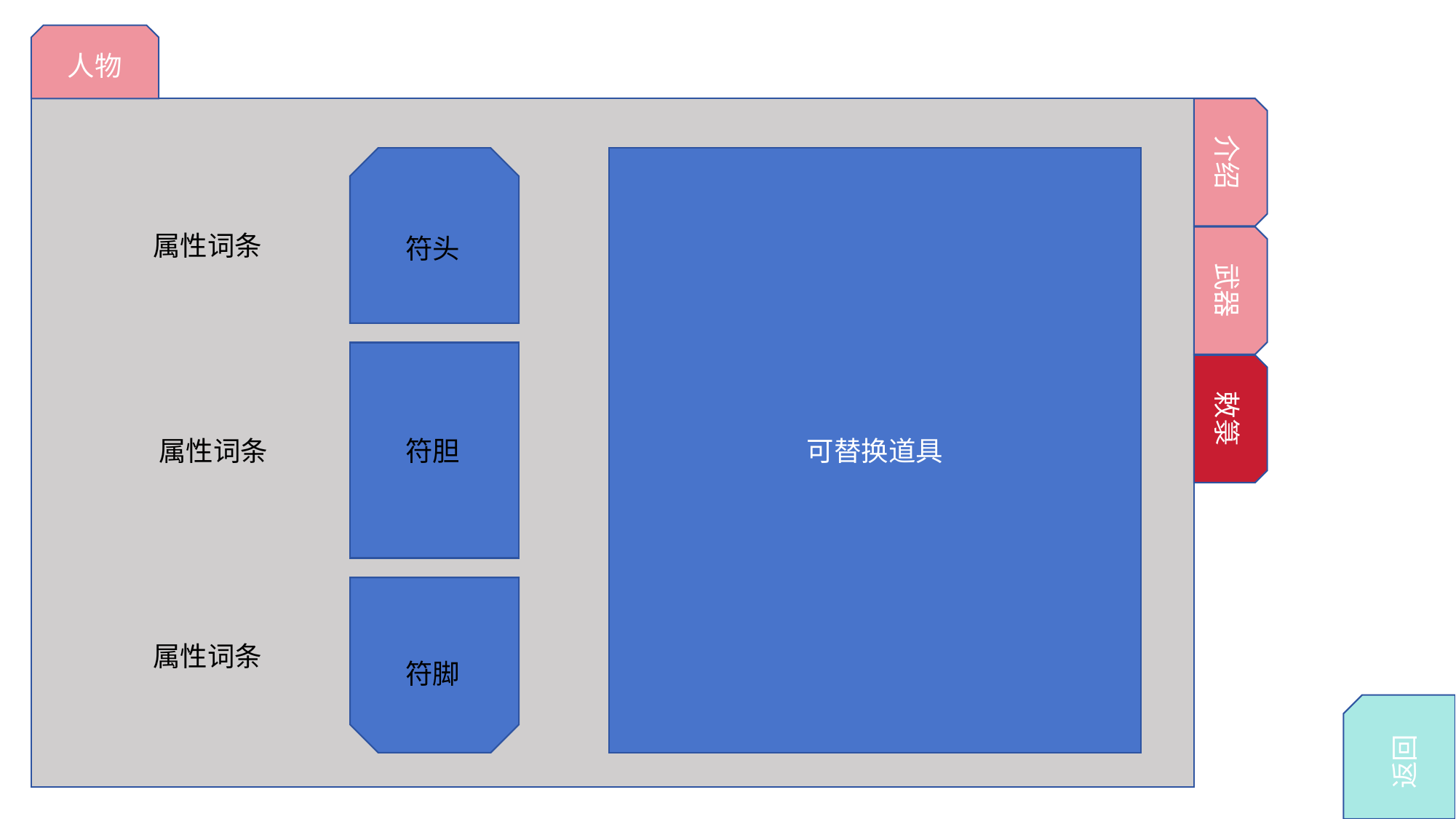

人物

介绍
可替换道具

属性词条
符头
武器

敕箓
属性词条
符胆

属性词条
符脚
返回